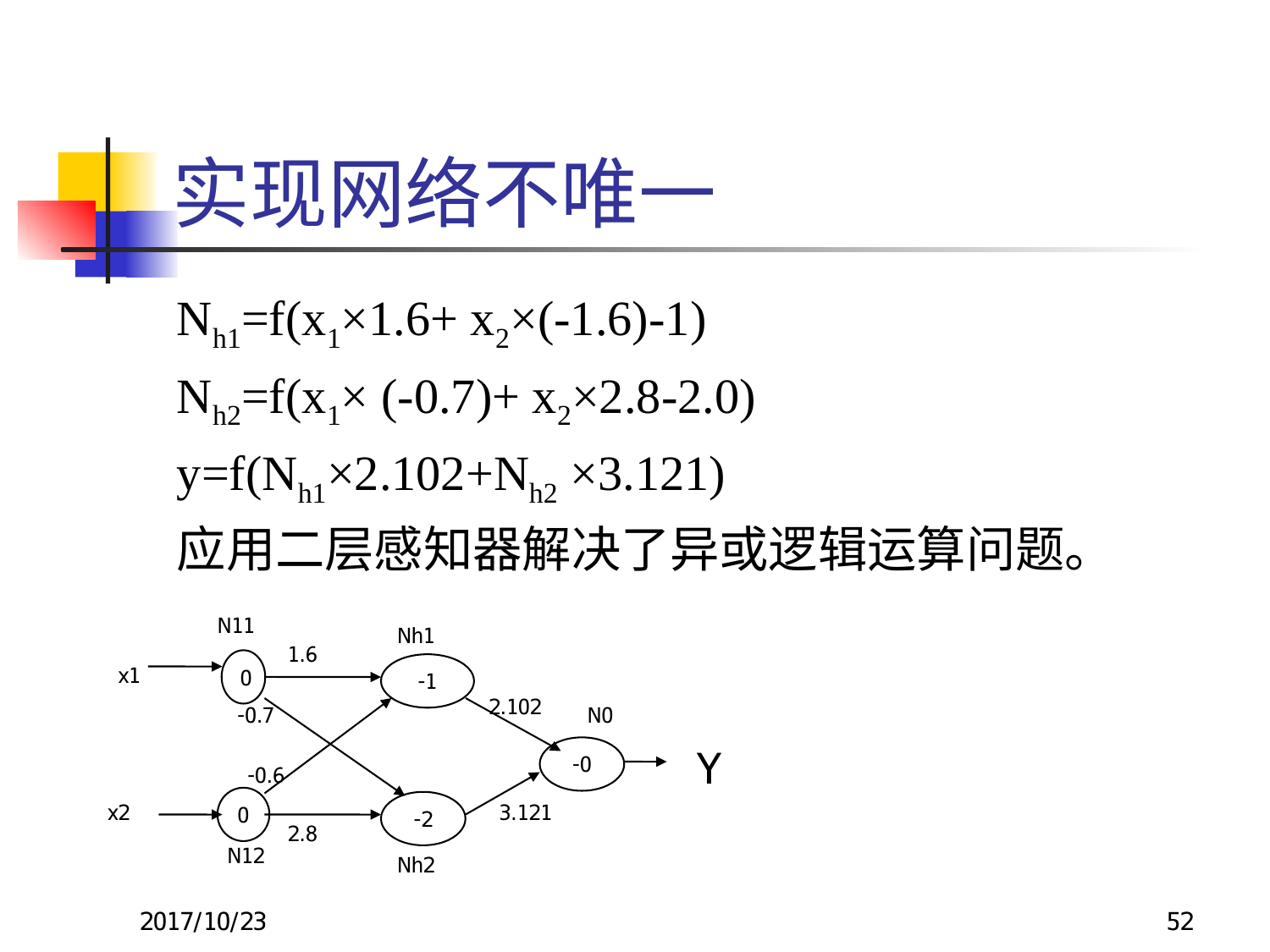

# 实现网络不唯一
Nh1=f(x1×1.6+ x2×(-1.6)-1)
Nh2=f(x1× (-0.7)+ x2×2.8-2.0)
y=f(Nh1×2.102+Nh2 ×3.121)
应用二层感知器解决了异或逻辑运算问题。

N11
Nh1
1.6
0
-1
x1

2.102
-0.7
N0

Y
-0
-0.6

0
x2
-2
3.121

2.8
N12
Nh2
2017/10/23
52